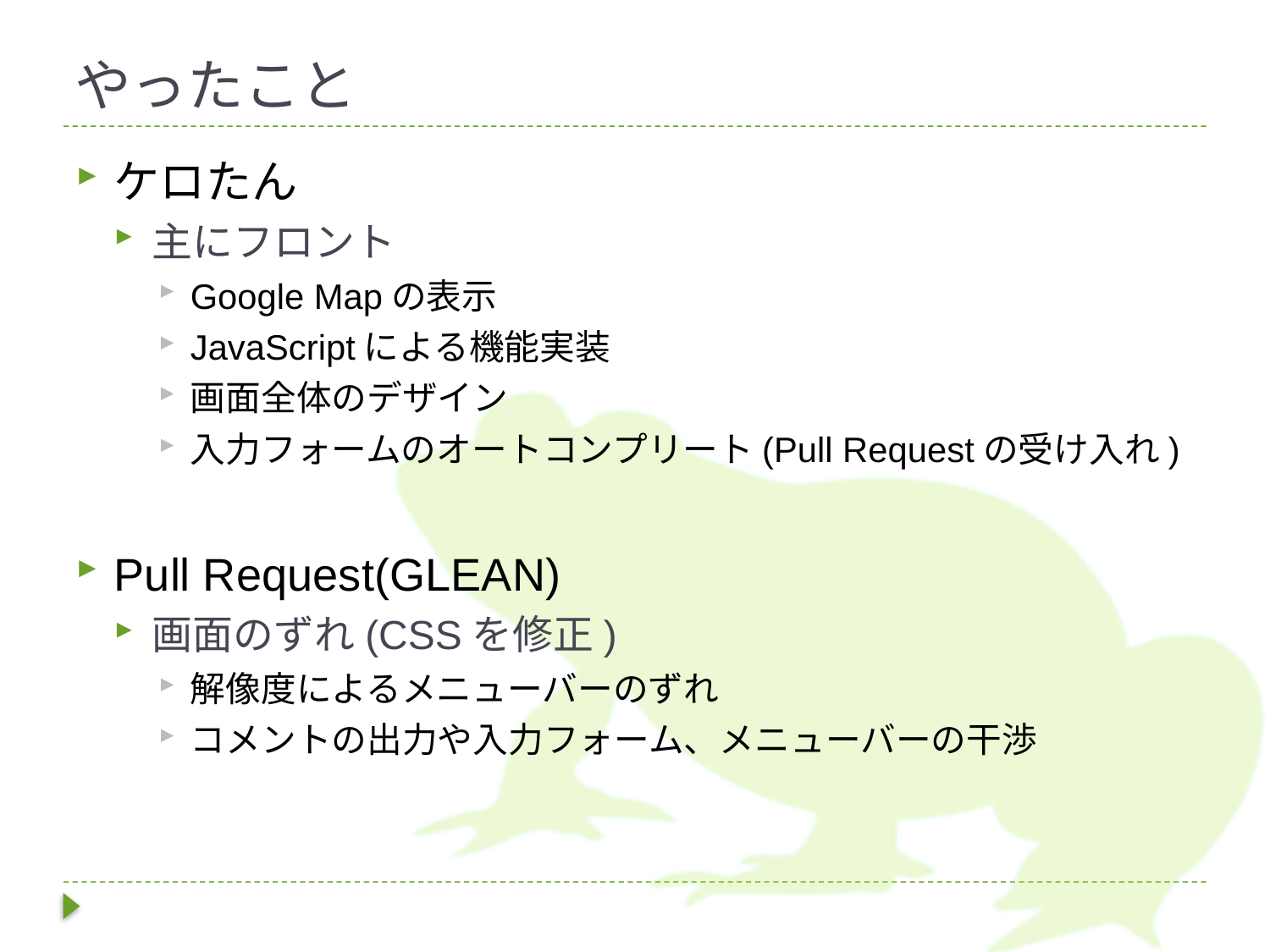

# やったこと
ケロたん
主にフロント
Google Mapの表示
JavaScriptによる機能実装
画面全体のデザイン
入力フォームのオートコンプリート(Pull Requestの受け入れ)

Pull Request(GLEAN)
画面のずれ(CSSを修正)
解像度によるメニューバーのずれ
コメントの出力や入力フォーム、メニューバーの干渉